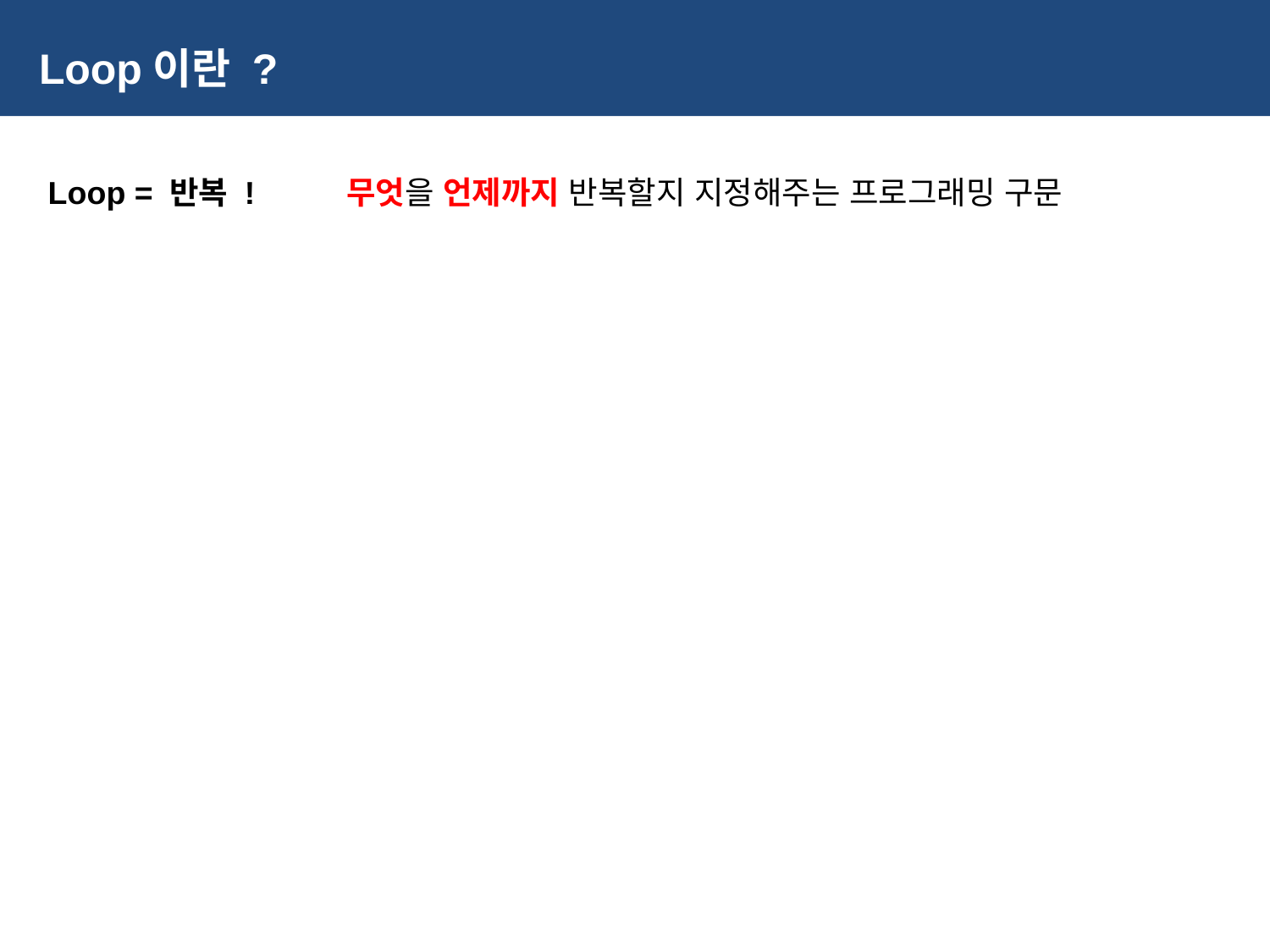

Loop이란 ?
Loop = 반복 !
무엇을 언제까지 반복할지 지정해주는 프로그래밍 구문